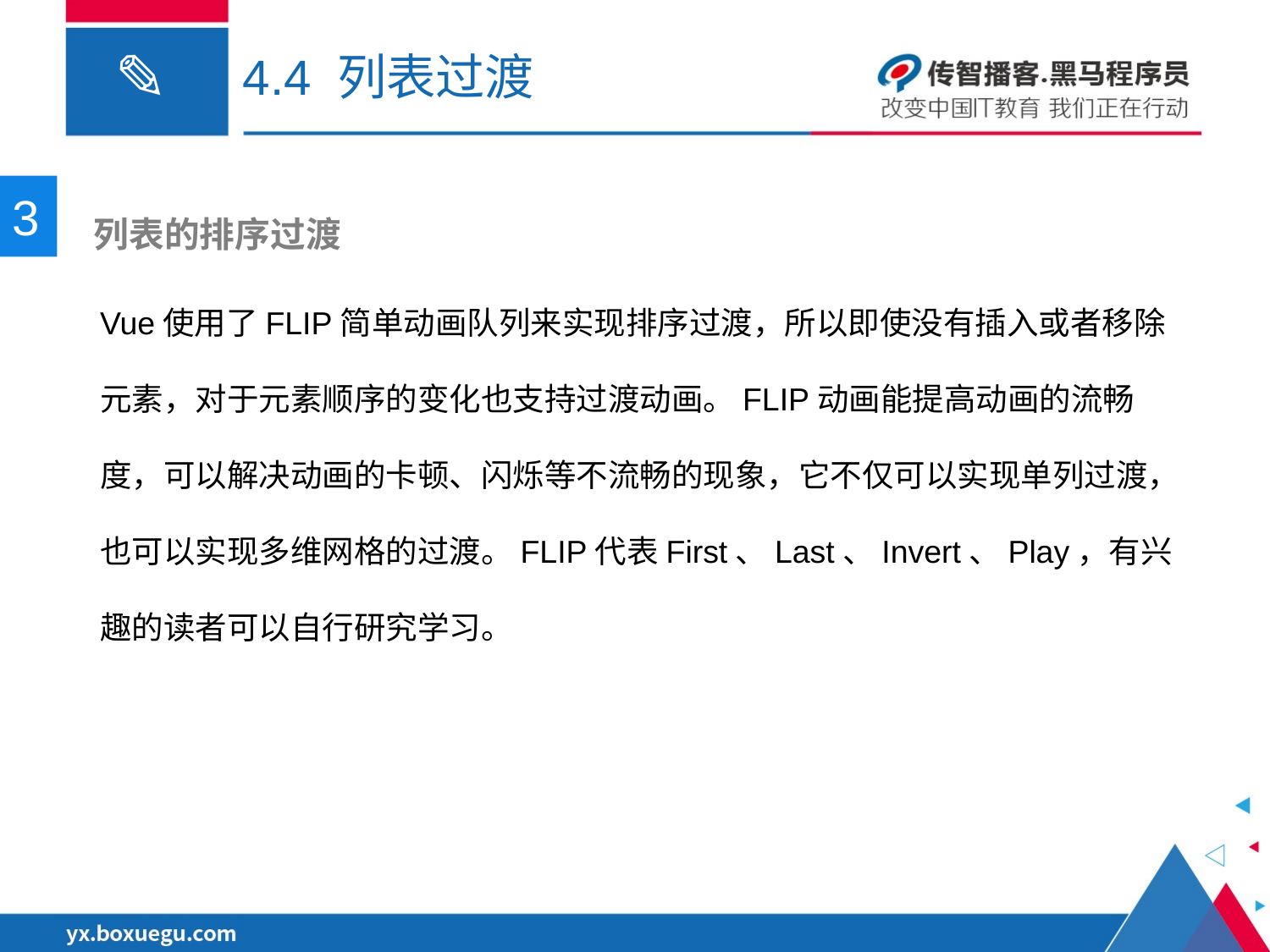

# 4.4 列表过渡

3
  列表的排序过渡
Vue使用了FLIP简单动画队列来实现排序过渡，所以即使没有插入或者移除元素，对于元素顺序的变化也支持过渡动画。FLIP动画能提高动画的流畅度，可以解决动画的卡顿、闪烁等不流畅的现象，它不仅可以实现单列过渡，也可以实现多维网格的过渡。FLIP代表First、Last、Invert、Play，有兴趣的读者可以自行研究学习。